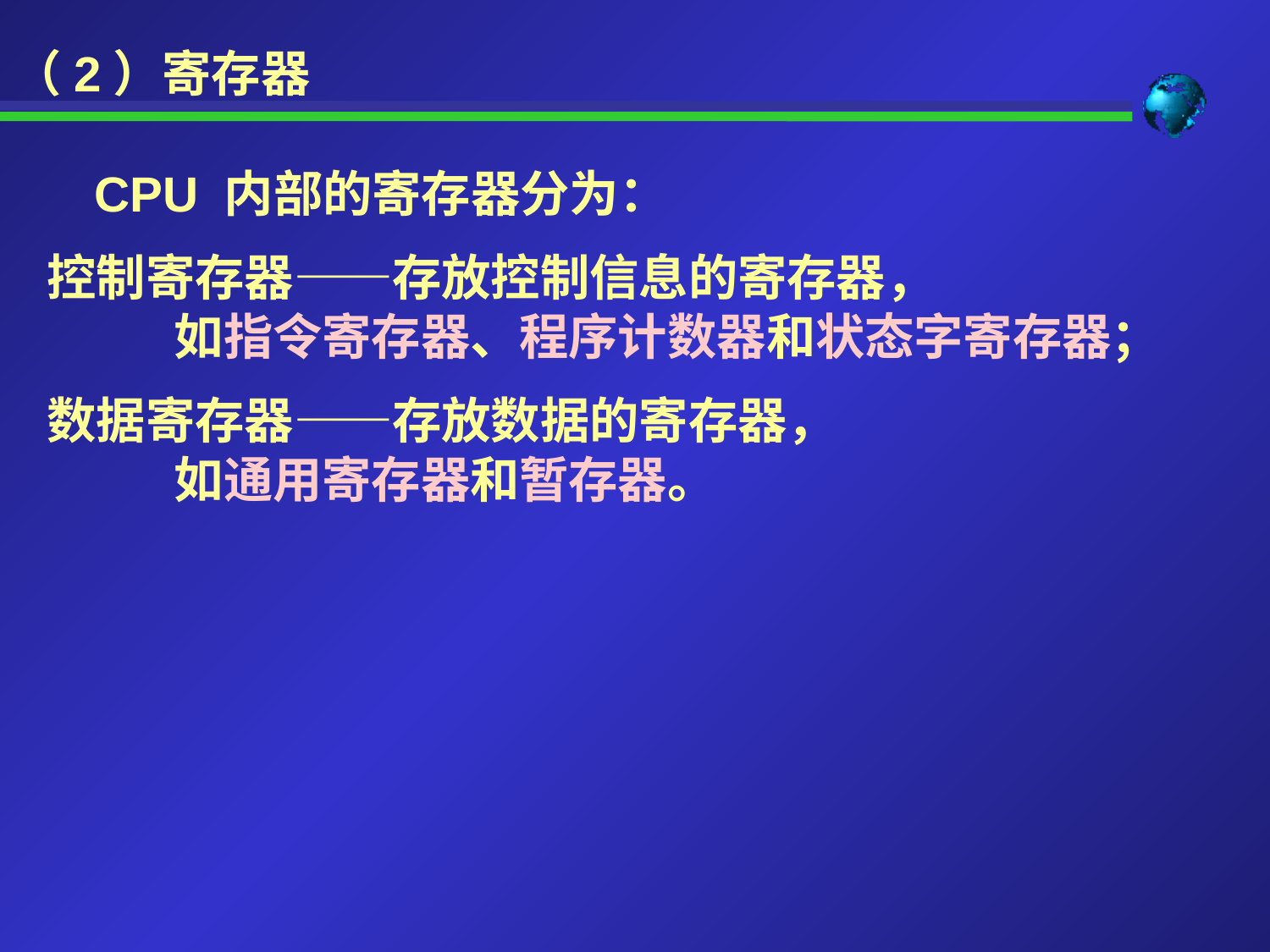

（2）寄存器
    CPU 内部的寄存器分为：
控制寄存器——存放控制信息的寄存器，
	如指令寄存器、程序计数器和状态字寄存器；
数据寄存器——存放数据的寄存器，
	如通用寄存器和暂存器。

7